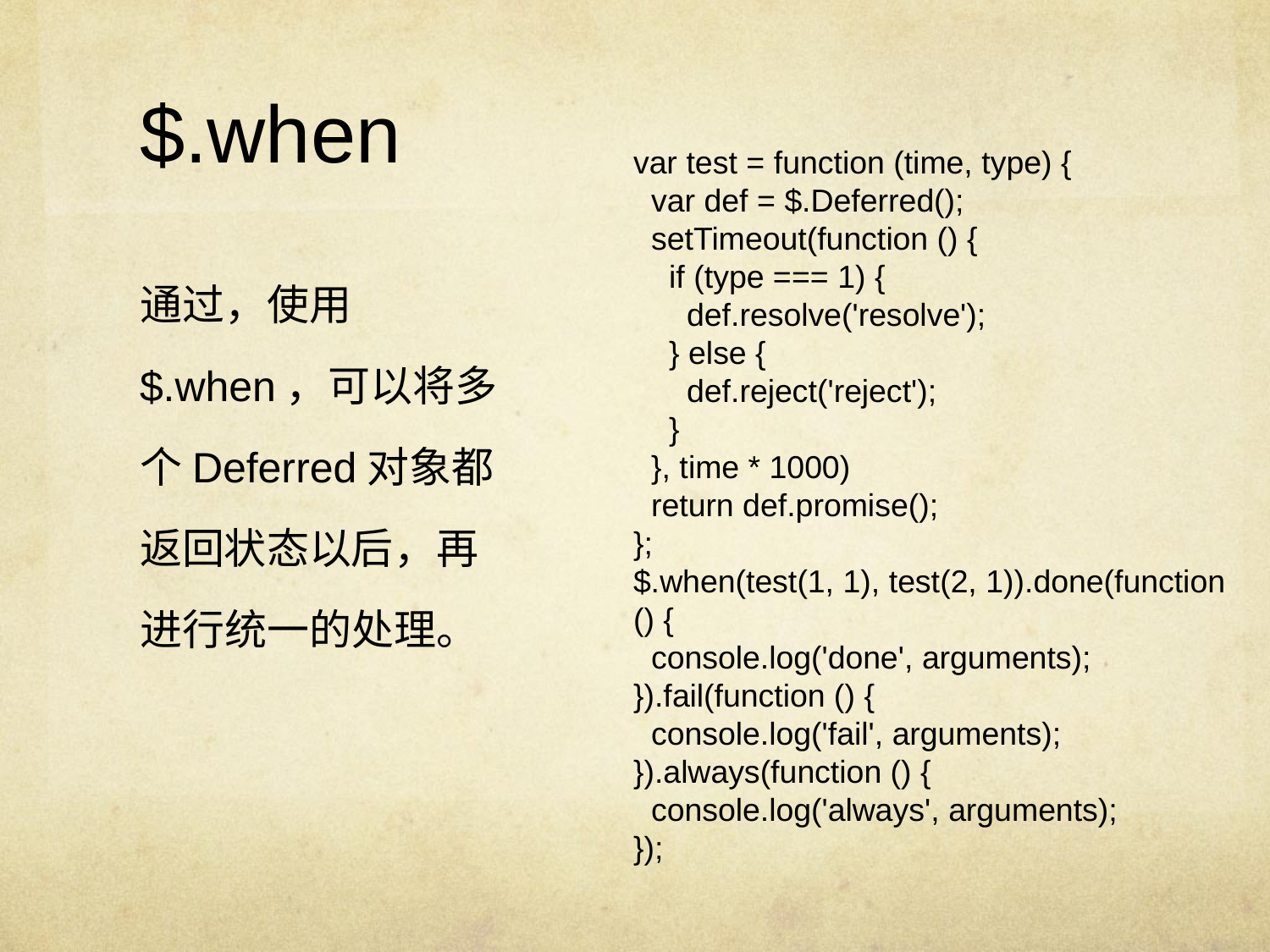

# $.when
var test = function (time, type) {
  var def = $.Deferred();
  setTimeout(function () {
    if (type === 1) {
      def.resolve('resolve');
    } else {
      def.reject('reject');
    }
  }, time * 1000)
  return def.promise();
};
$.when(test(1, 1), test(2, 1)).done(function () {
  console.log('done', arguments);
}).fail(function () {
  console.log('fail', arguments);
}).always(function () {
  console.log('always', arguments);
});
通过，使用$.when，可以将多个Deferred对象都返回状态以后，再进行统一的处理。